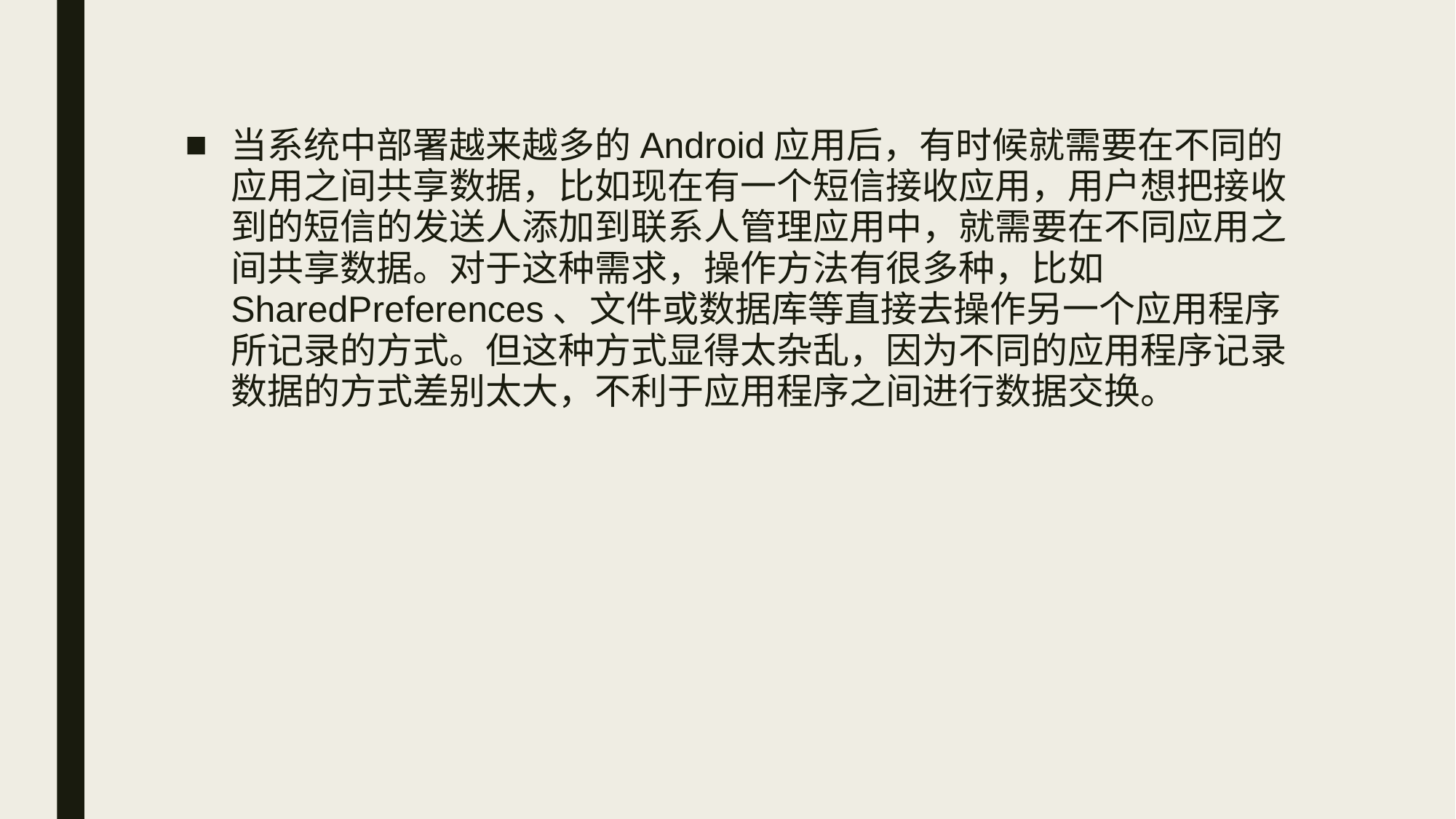

当系统中部署越来越多的Android应用后，有时候就需要在不同的应用之间共享数据，比如现在有一个短信接收应用，用户想把接收到的短信的发送人添加到联系人管理应用中，就需要在不同应用之间共享数据。对于这种需求，操作方法有很多种，比如SharedPreferences、文件或数据库等直接去操作另一个应用程序所记录的方式。但这种方式显得太杂乱，因为不同的应用程序记录数据的方式差别太大，不利于应用程序之间进行数据交换。